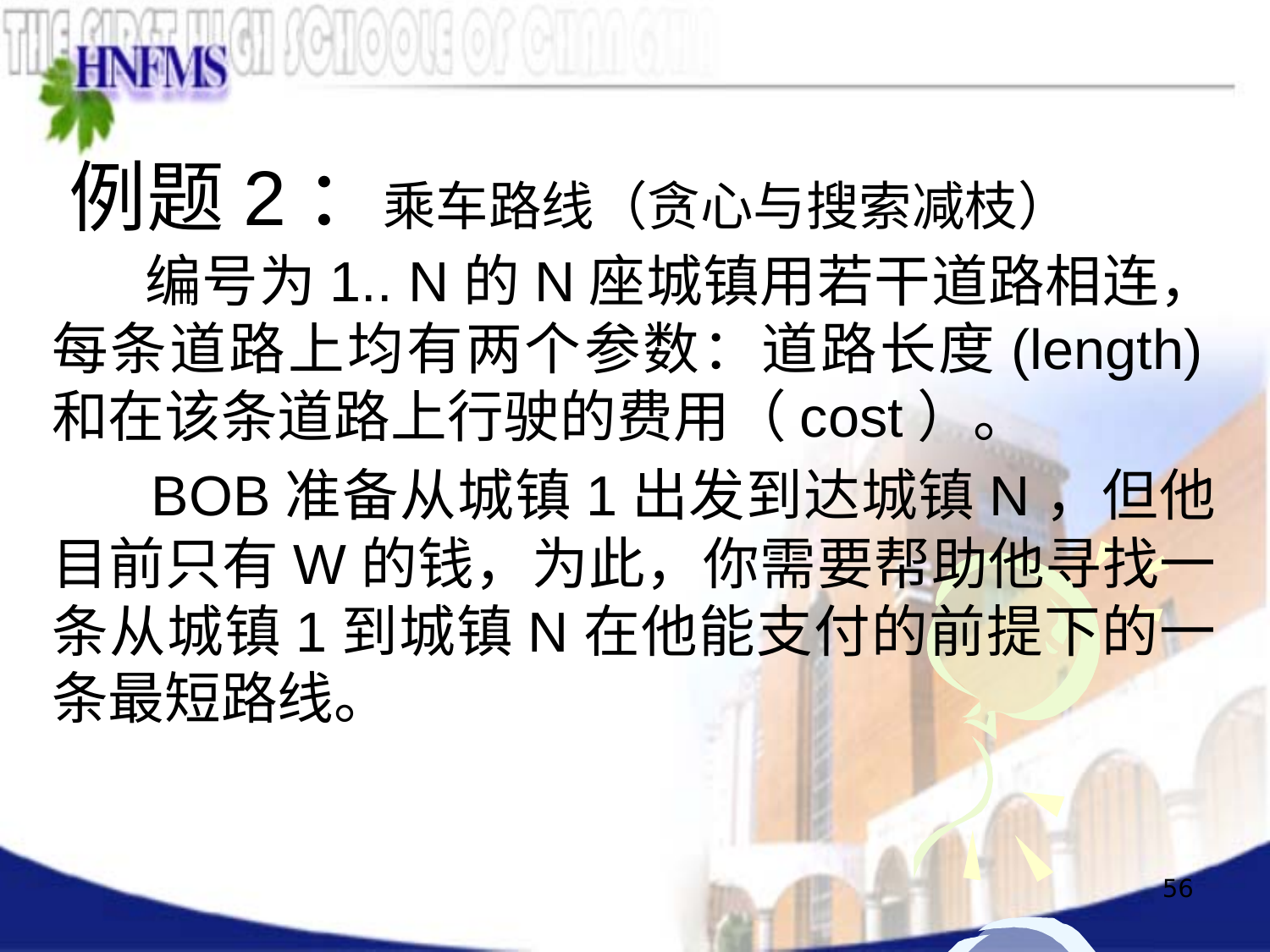

# 例题2：乘车路线（贪心与搜索减枝）
      编号为1.. N的N座城镇用若干道路相连，每条道路上均有两个参数：道路长度(length)和在该条道路上行驶的费用（cost）。
      BOB准备从城镇1出发到达城镇N，但他目前只有W的钱，为此，你需要帮助他寻找一条从城镇1到城镇N在他能支付的前提下的一条最短路线。

56